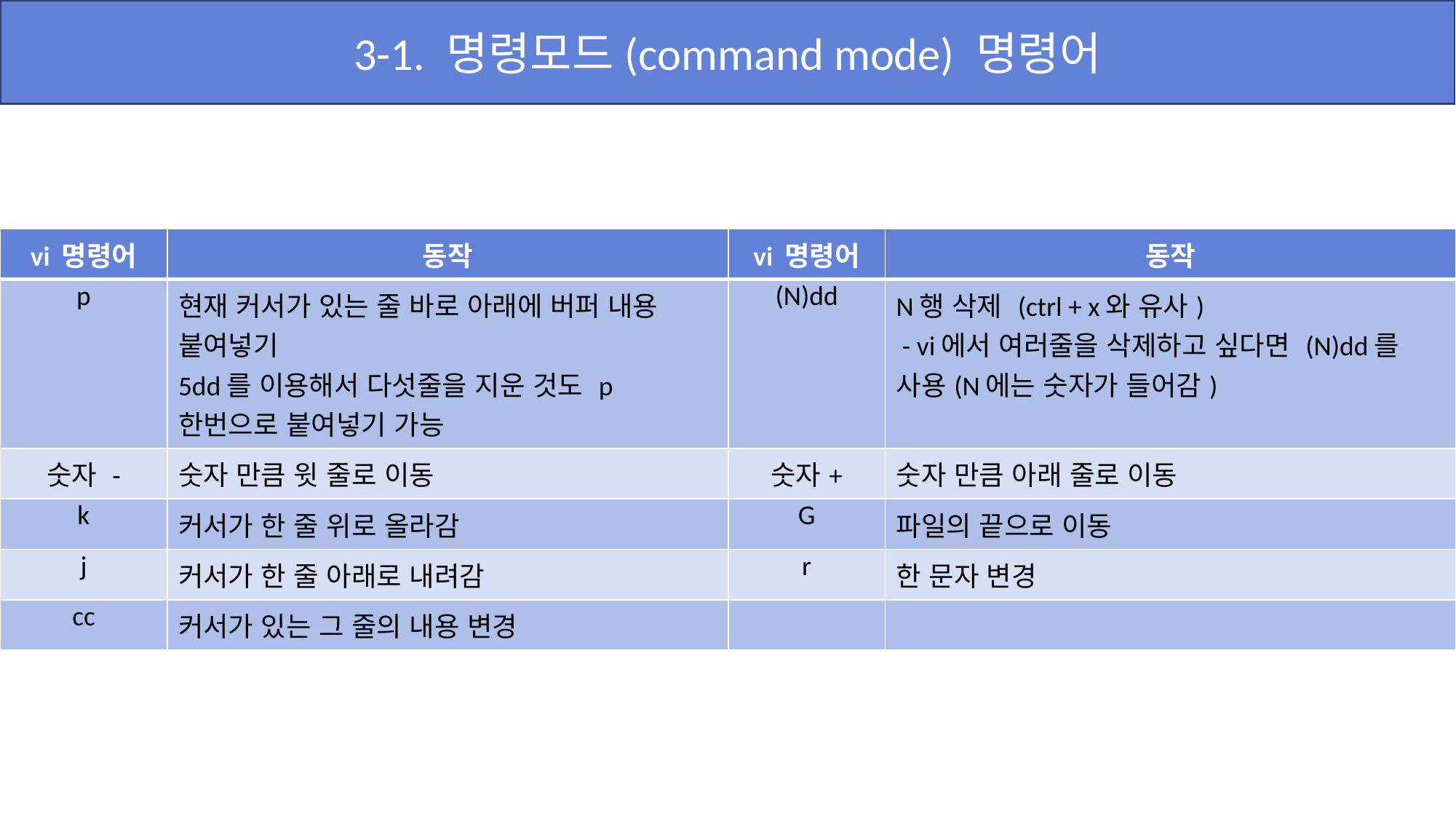

3-1. 명령모드(command mode) 명령어
| vi 명령어 | 동작 | vi 명령어 | 동작 |
| --- | --- | --- | --- |
| p | 현재 커서가 있는 줄 바로 아래에 버퍼 내용 붙여넣기 5dd를 이용해서 다섯줄을 지운 것도 p 한번으로 붙여넣기 가능 | (N)dd | N행 삭제 (ctrl + x와 유사) - vi에서 여러줄을 삭제하고 싶다면 (N)dd를 사용(N에는 숫자가 들어감) |
| 숫자 - | 숫자 만큼 윗 줄로 이동 | 숫자+ | 숫자 만큼 아래 줄로 이동 |
| k | 커서가 한 줄 위로 올라감 | G | 파일의 끝으로 이동 |
| j | 커서가 한 줄 아래로 내려감 | r | 한 문자 변경 |
| cc | 커서가 있는 그 줄의 내용 변경 |  |  |